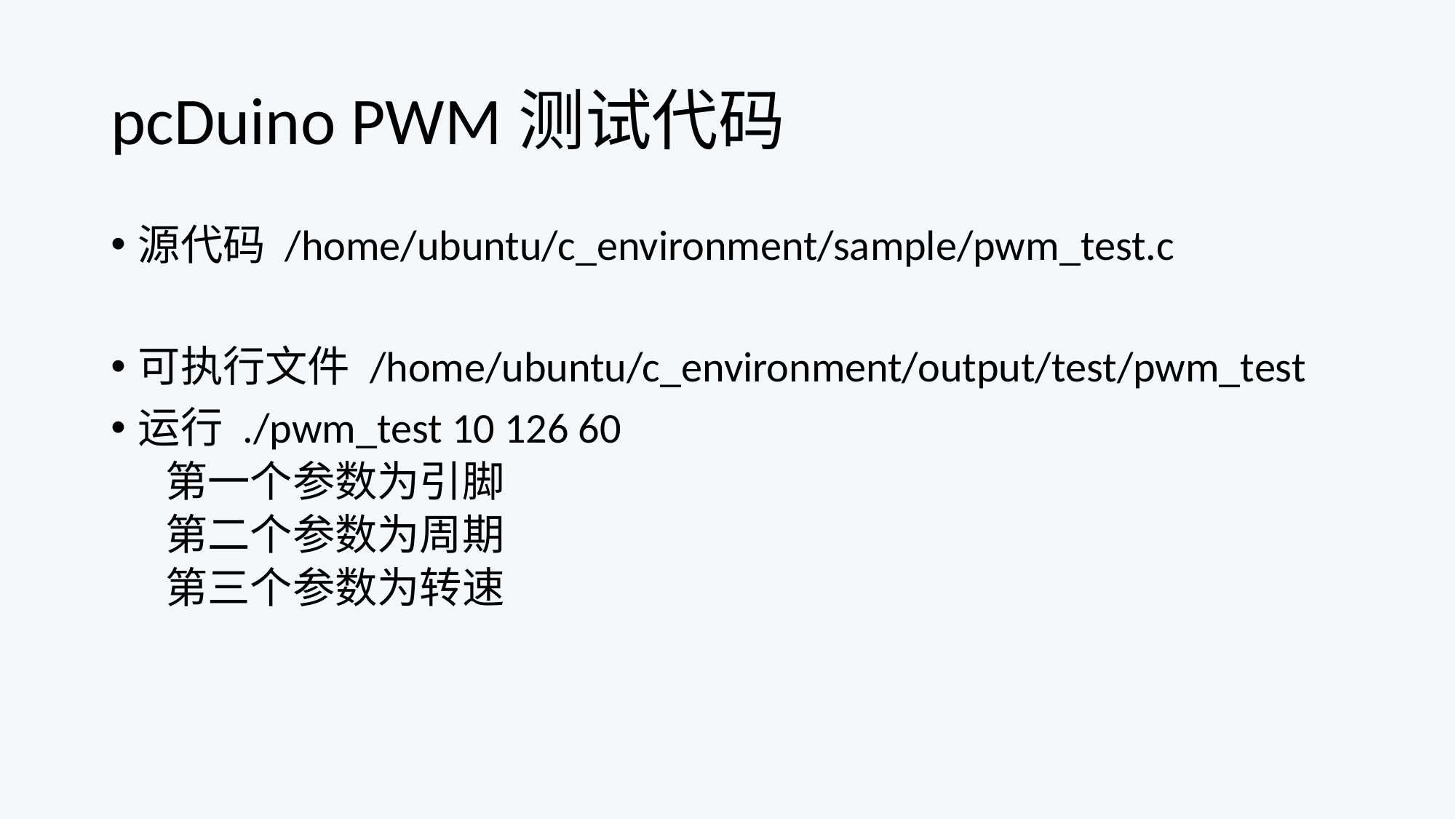

# pcDuino PWM测试代码
源代码 /home/ubuntu/c_environment/sample/pwm_test.c

可执行文件 /home/ubuntu/c_environment/output/test/pwm_test
运行 ./pwm_test 10 126 60
第一个参数为引脚
第二个参数为周期
第三个参数为转速